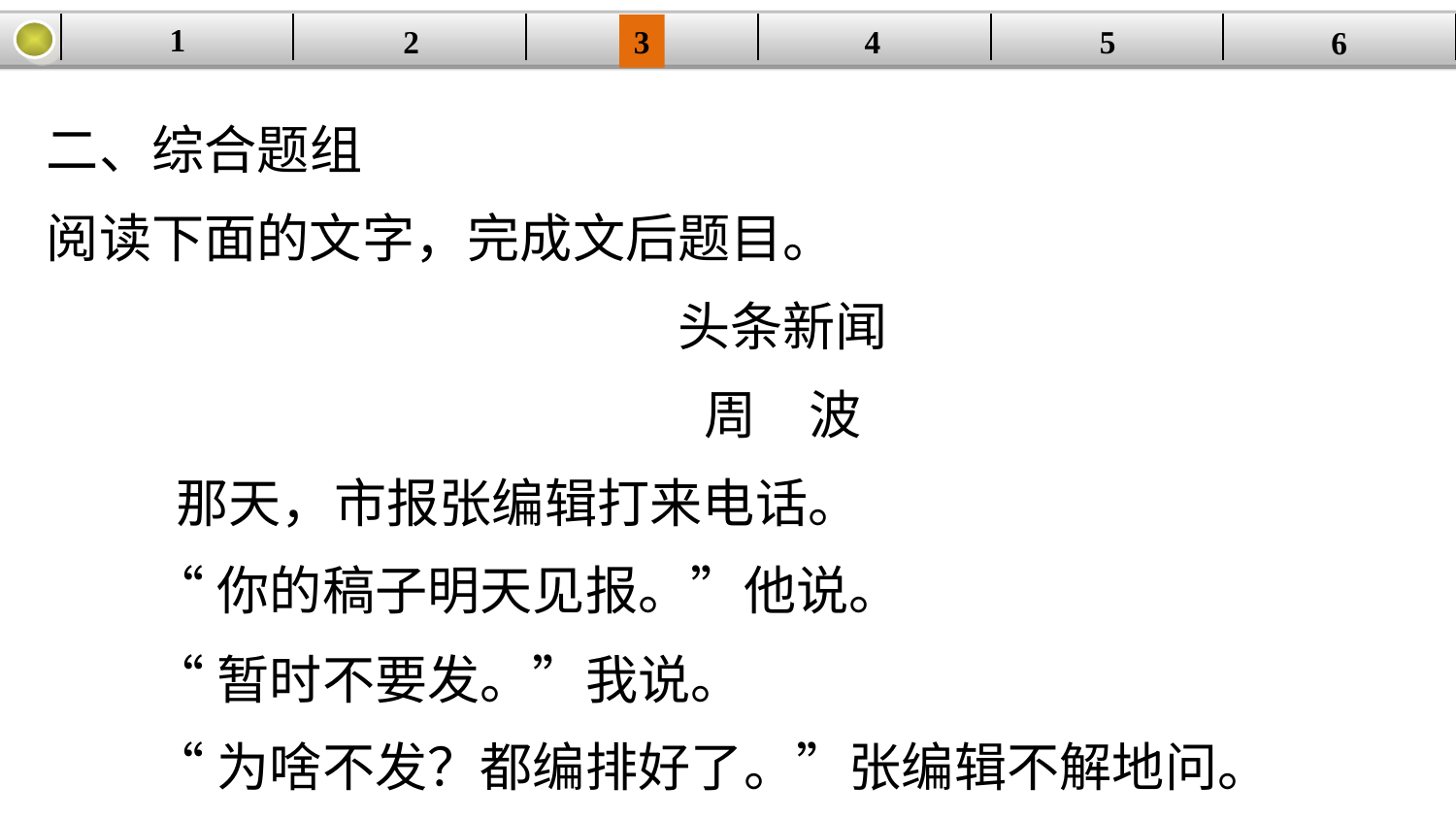

1
|  |  |  |  |  |  |
| --- | --- | --- | --- | --- | --- |
2
3
4
5
6

二、综合题组
阅读下面的文字，完成文后题目。
头条新闻
周　波
 那天，市报张编辑打来电话。
“你的稿子明天见报。”他说。
“暂时不要发。”我说。
“为啥不发？都编排好了。”张编辑不解地问。